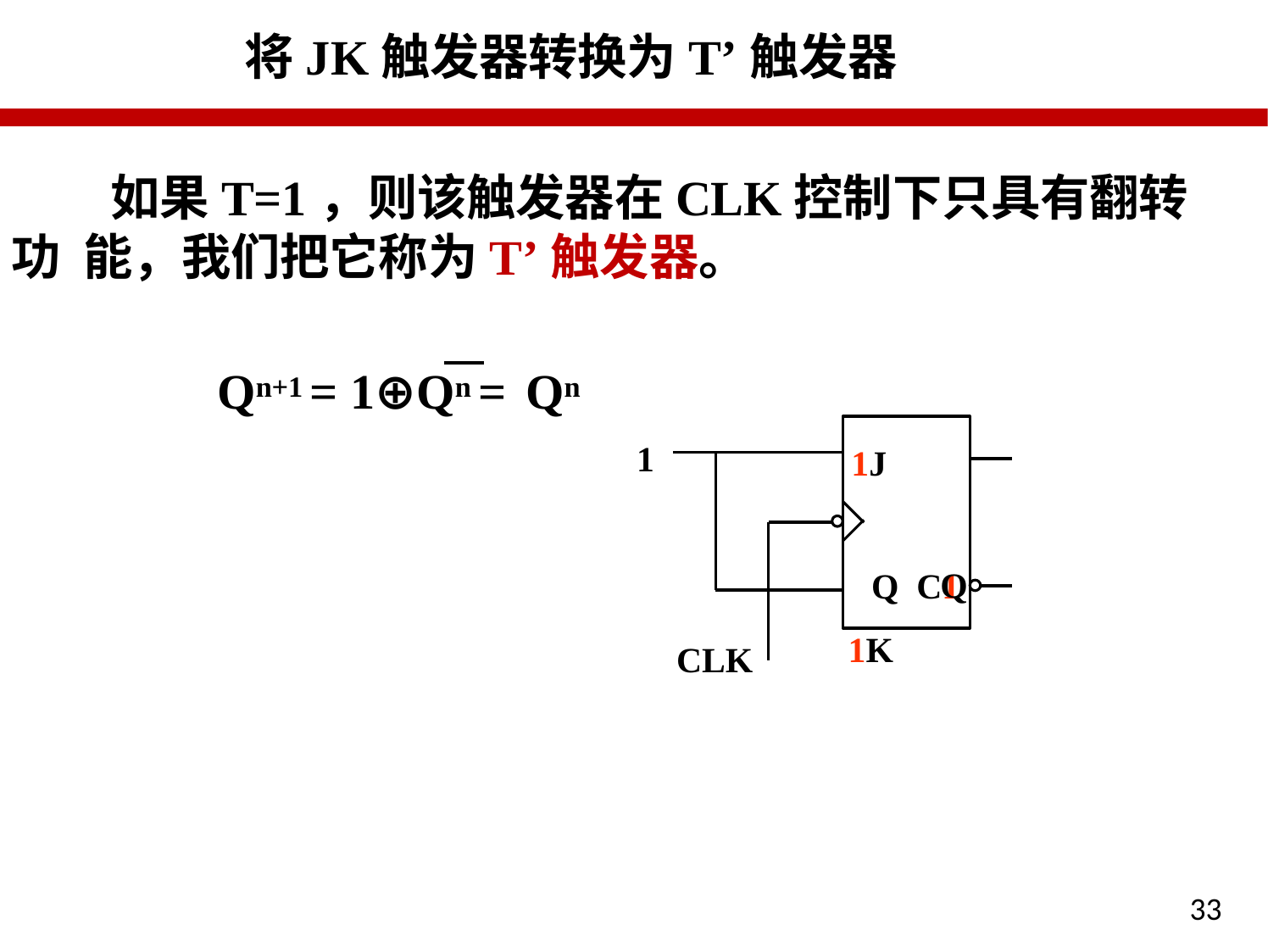

# 将JK触发器转换为T’触发器
如果T=1，则该触发器在CLK控制下只具有翻转功  能，我们把它称为T’触发器。

Qn+1 = 1⊕Qn = Qn

1J	Q  C1
1K
1

Q

CLK
33